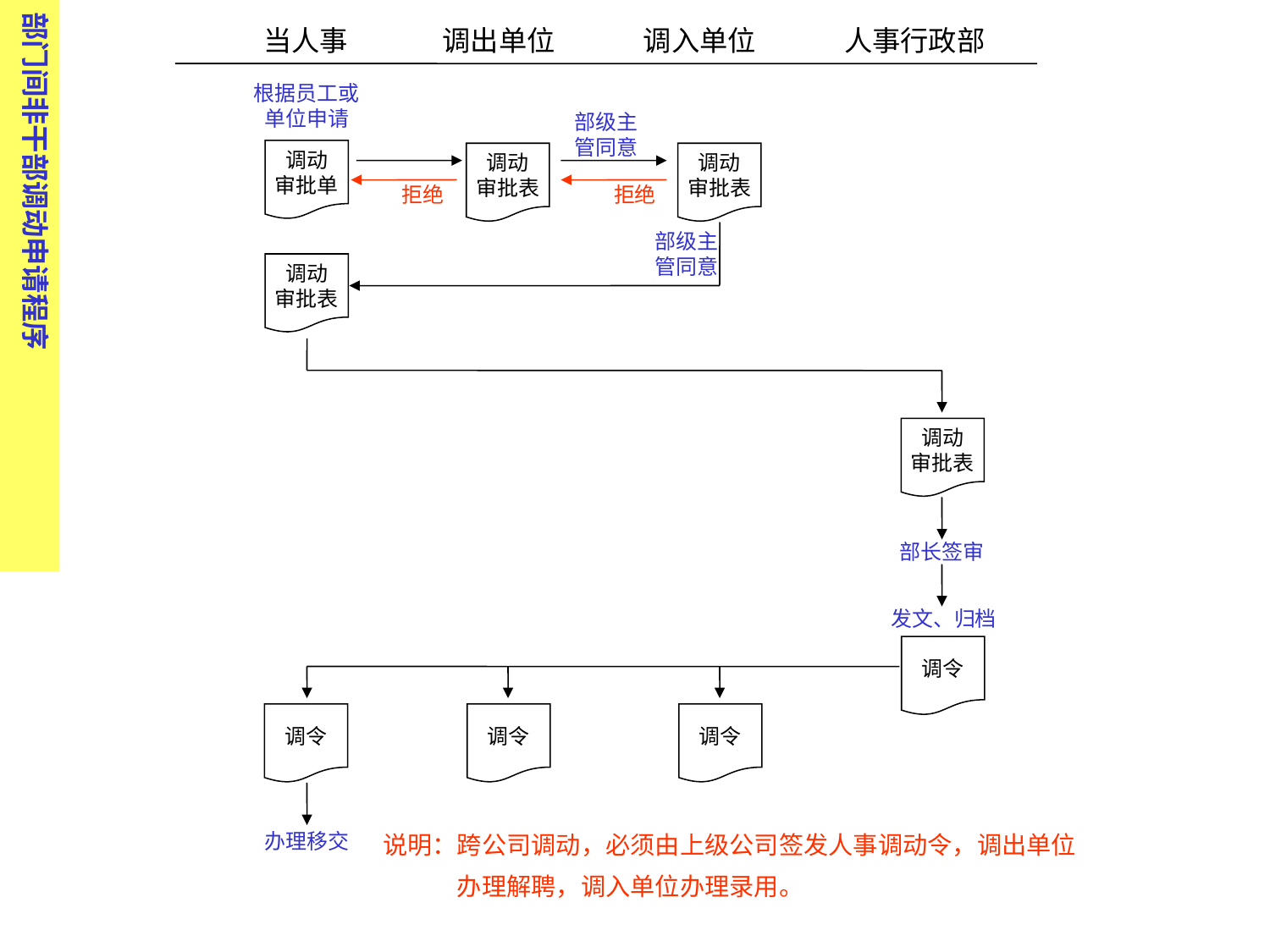

部门间非干部调动申请程序
     当人事               调出单位              调入单位              人事行政部

根据员工或单位申请
部级主管同意

调动
审批单

调动
审批表
调动
审批表

拒绝
拒绝

部级主管同意

调动
审批表

调动
审批表

部长签审

发文、归档
调令

调令
调令
调令

办理移交
说明：跨公司调动，必须由上级公司签发人事调动令，调出单位
　　　办理解聘，调入单位办理录用。
10